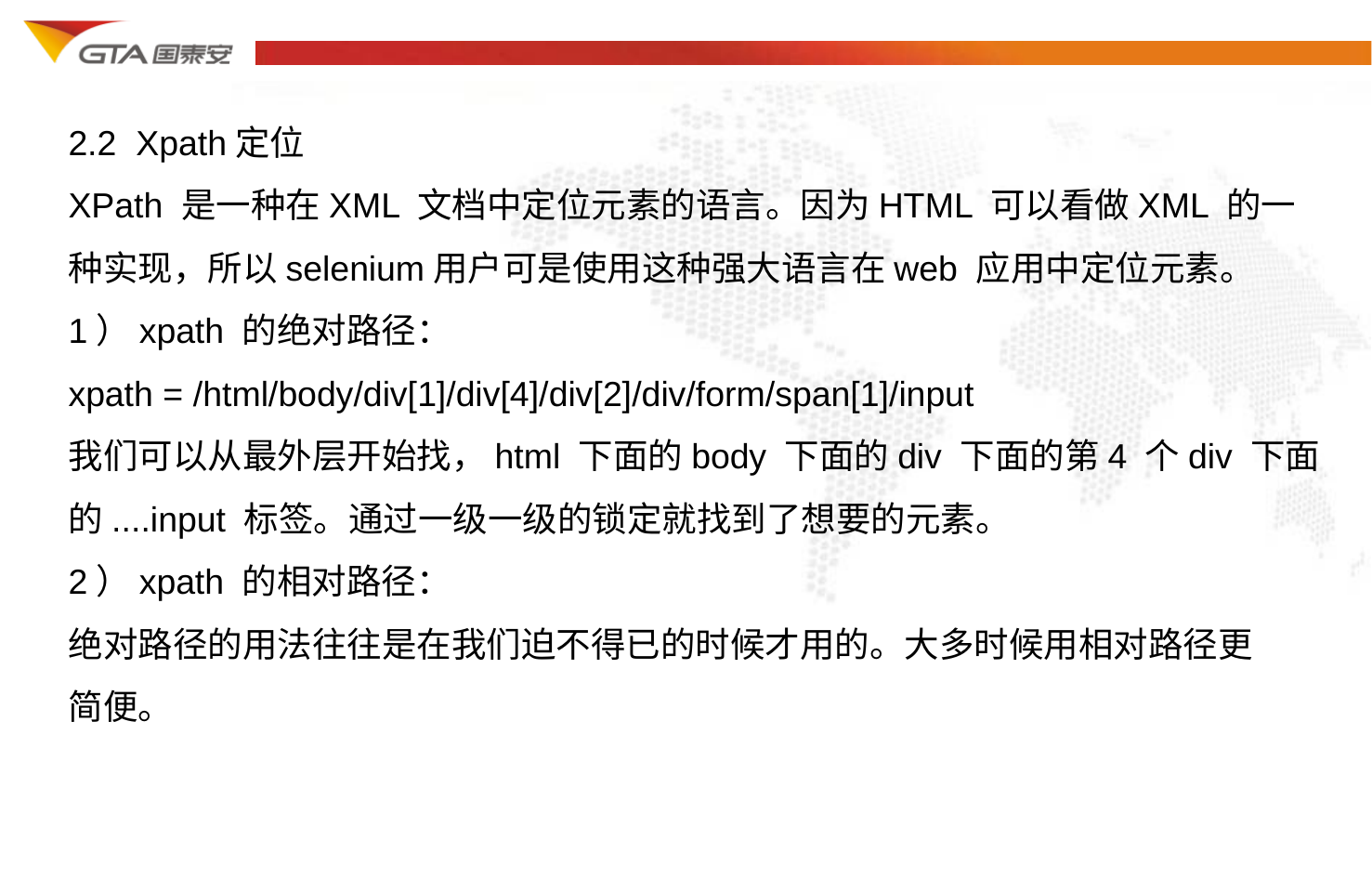

2.2  Xpath定位
XPath 是一种在XML 文档中定位元素的语言。因为HTML 可以看做XML 的一
种实现，所以selenium用户可是使用这种强大语言在web 应用中定位元素。
1）xpath 的绝对路径：
xpath = /html/body/div[1]/div[4]/div[2]/div/form/span[1]/input
我们可以从最外层开始找，html 下面的body 下面的div 下面的第4 个div 下面
的....input 标签。通过一级一级的锁定就找到了想要的元素。
2）xpath 的相对路径：
绝对路径的用法往往是在我们迫不得已的时候才用的。大多时候用相对路径更
简便。